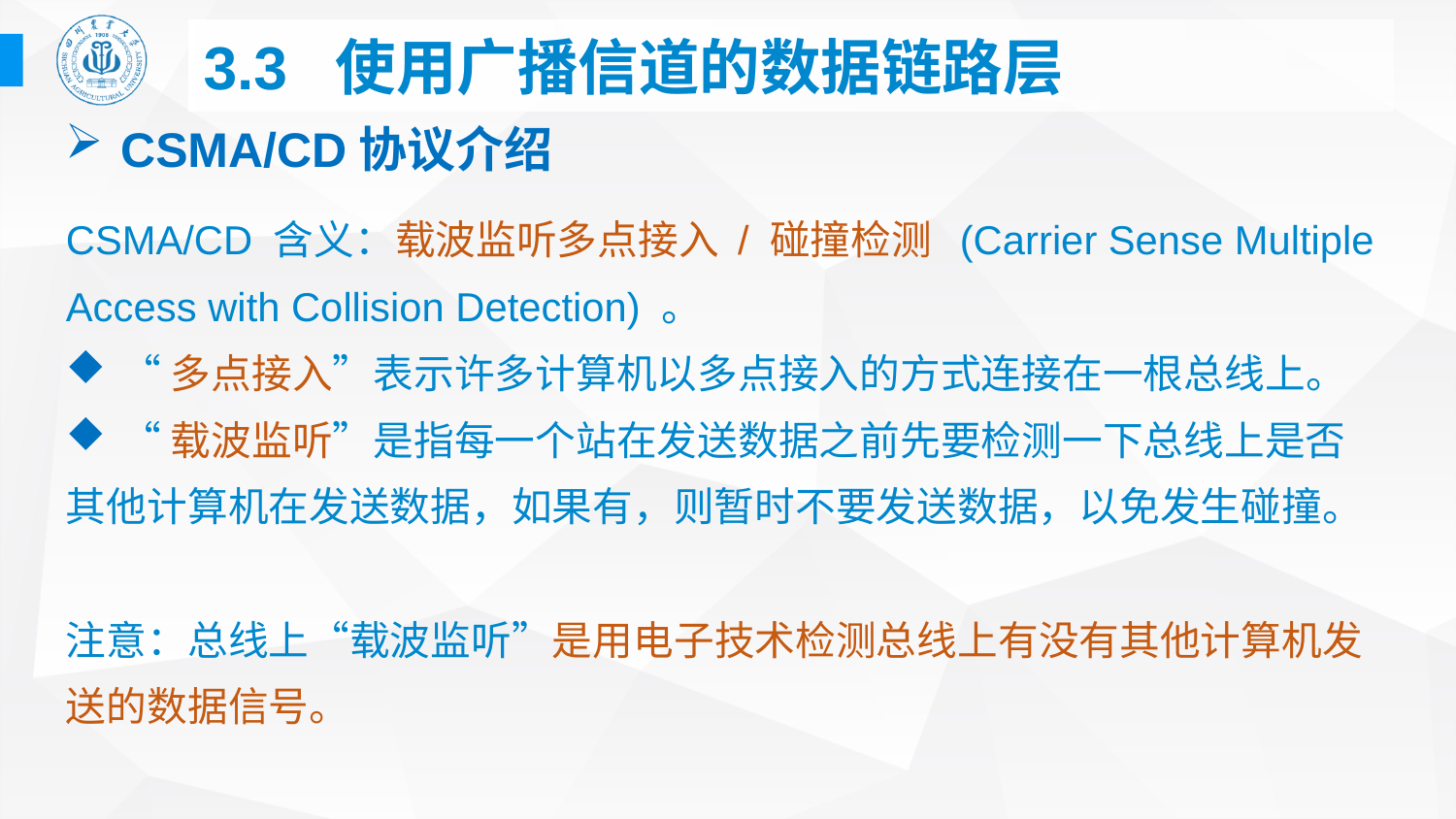

# 3.3  使用广播信道的数据链路层
CSMA/CD协议介绍
CSMA/CD 含义：载波监听多点接入 / 碰撞检测  (Carrier Sense Multiple Access with Collision Detection) 。
“多点接入”表示许多计算机以多点接入的方式连接在一根总线上。
“载波监听”是指每一个站在发送数据之前先要检测一下总线上是否
其他计算机在发送数据，如果有，则暂时不要发送数据，以免发生碰撞。

注意：总线上“载波监听”是用电子技术检测总线上有没有其他计算机发送的数据信号。